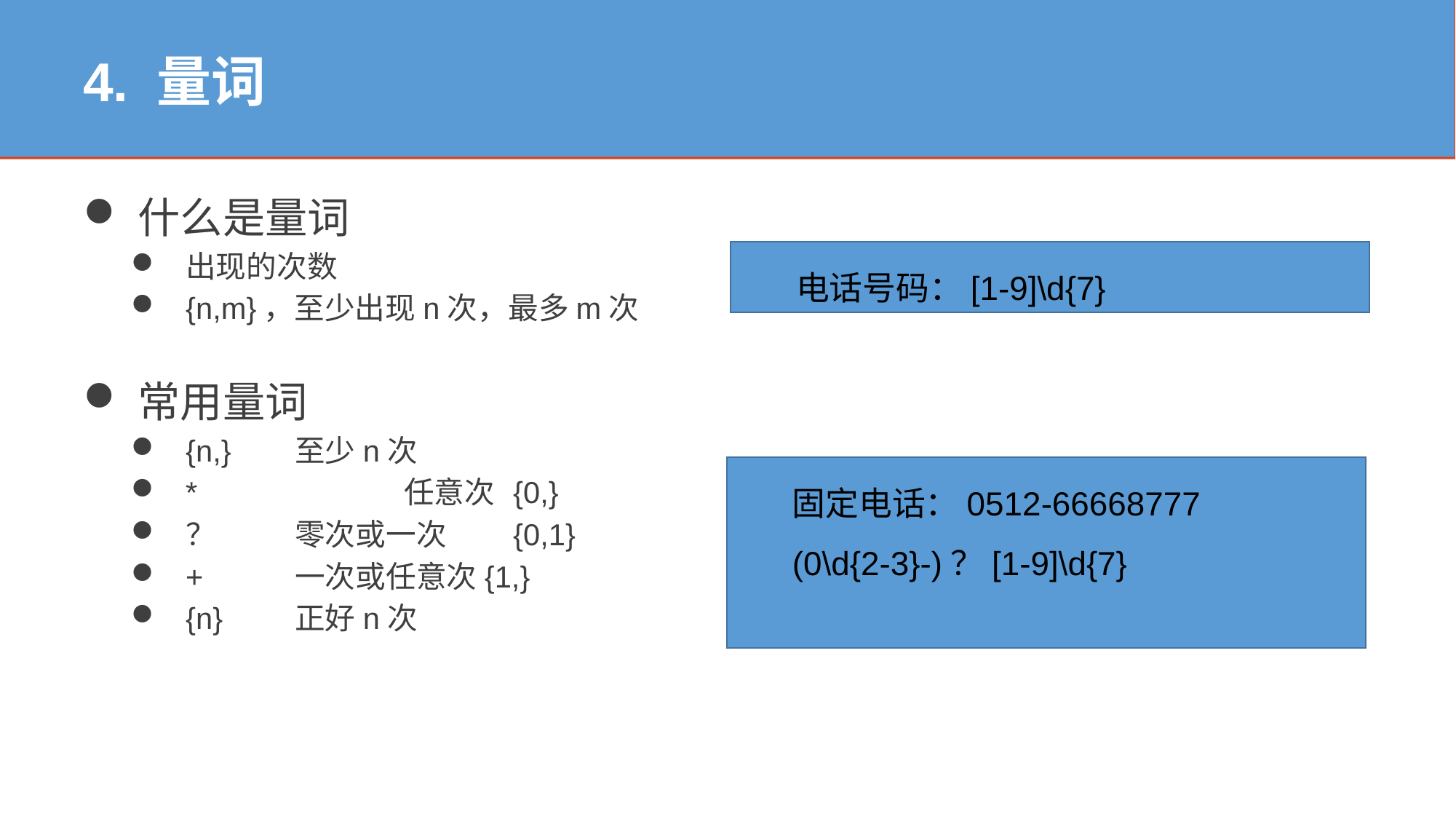

4. 量词

什么是量词
出现的次数
{n,m}，至少出现n次，最多m次

常用量词
{n,}	至少n次
*		任意次	{0,}
？	零次或一次	{0,1}
+	一次或任意次{1,}
{n}	正好n次
电话号码：[1-9]\d{7}
固定电话：0512-66668777
(0\d{2-3}-)？[1-9]\d{7}